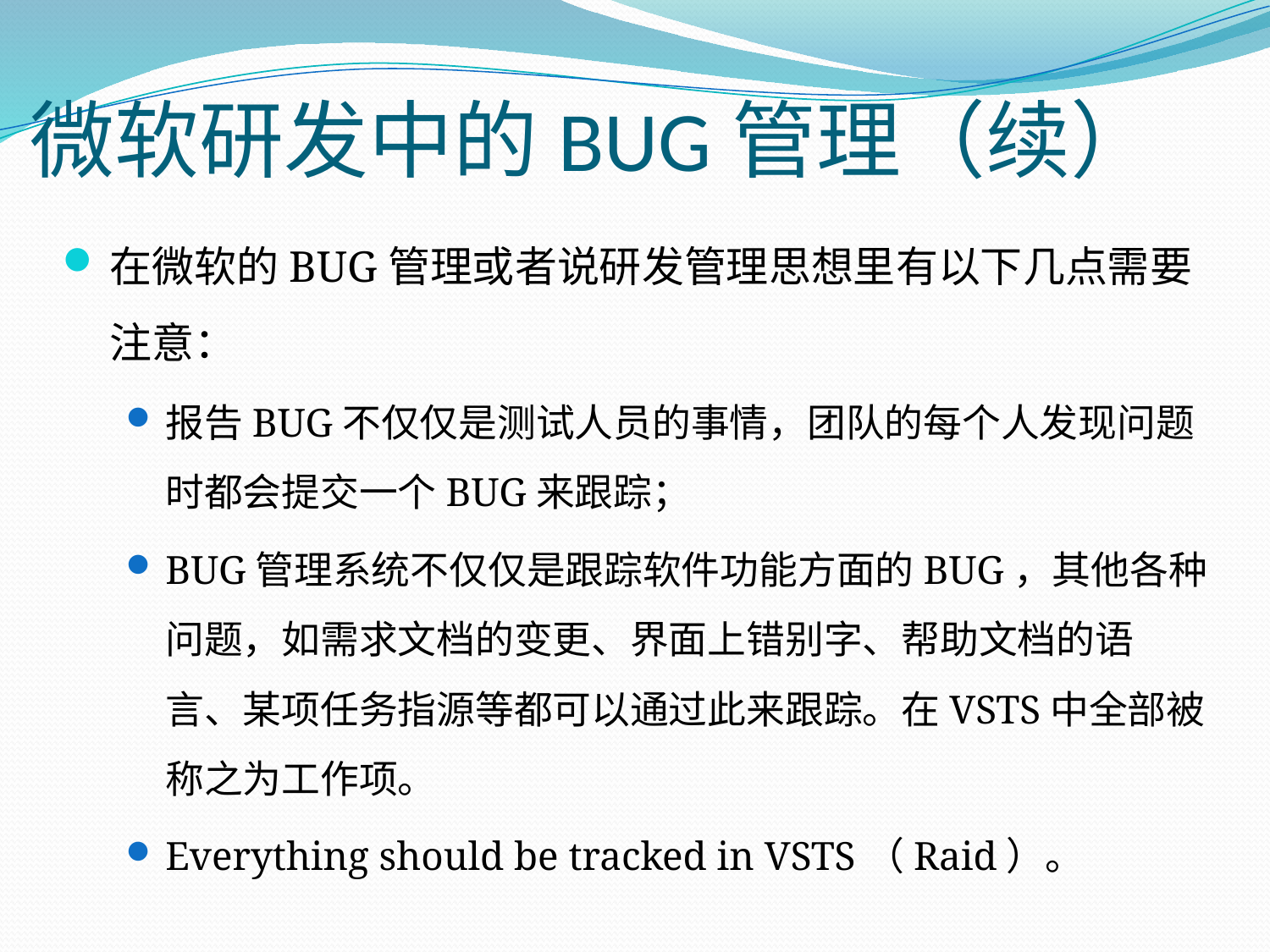

# 微软研发中的BUG管理（续）
在微软的BUG管理或者说研发管理思想里有以下几点需要注意：
报告BUG不仅仅是测试人员的事情，团队的每个人发现问题时都会提交一个BUG来跟踪；
BUG管理系统不仅仅是跟踪软件功能方面的BUG，其他各种问题，如需求文档的变更、界面上错别字、帮助文档的语言、某项任务指源等都可以通过此来跟踪。在VSTS中全部被称之为工作项。
Everything should be tracked in VSTS（Raid）。